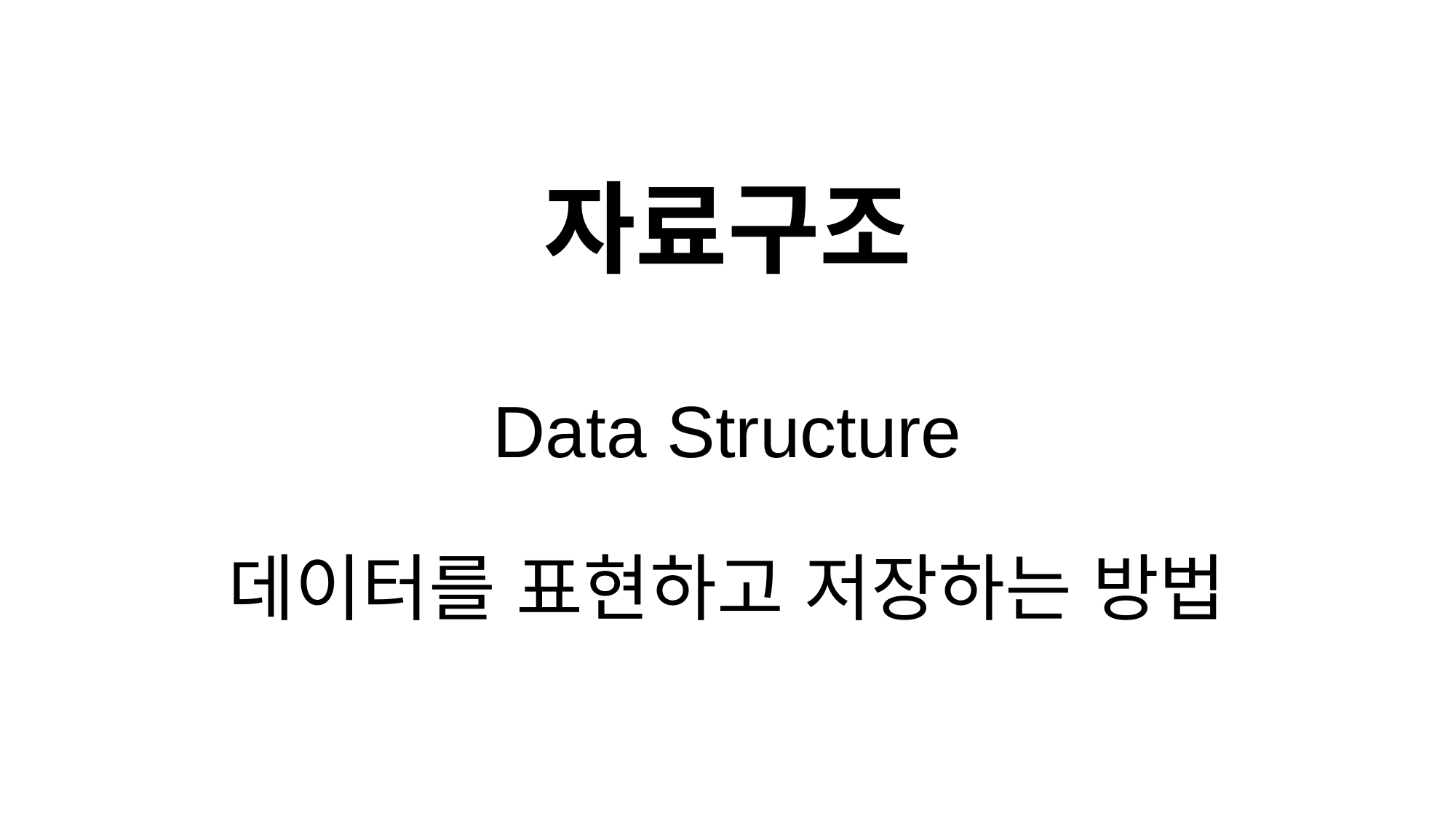

자료구조

Data Structure

데이터를 표현하고 저장하는 방법